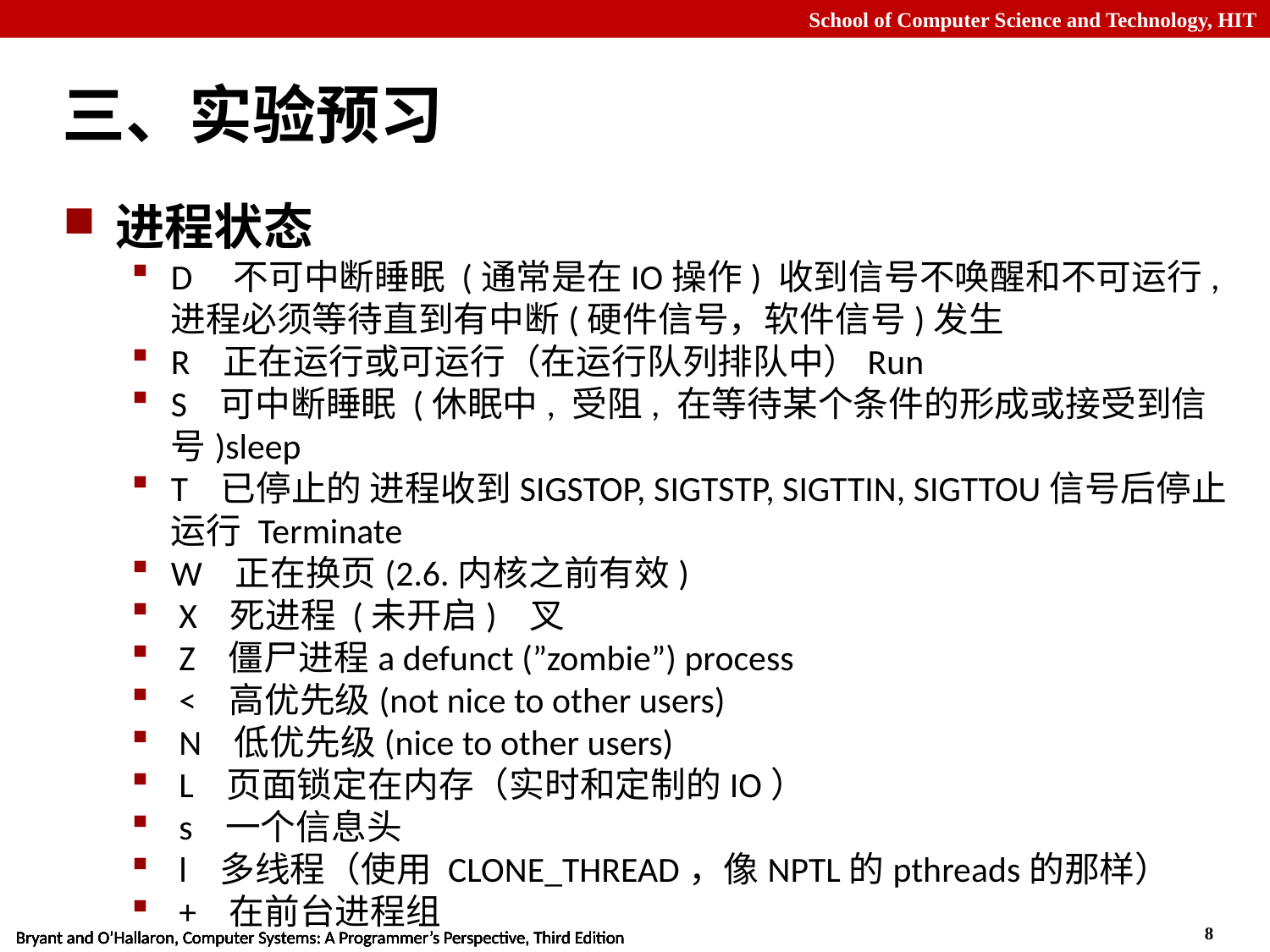

# 三、实验预习
进程状态
D    不可中断睡眠 (通常是在IO操作) 收到信号不唤醒和不可运行, 进程必须等待直到有中断(硬件信号，软件信号)发生
R   正在运行或可运行（在运行队列排队中）Run
S   可中断睡眠 (休眠中, 受阻, 在等待某个条件的形成或接受到信号)sleep
T   已停止的 进程收到SIGSTOP, SIGTSTP, SIGTTIN, SIGTTOU信号后停止运行 Terminate
W   正在换页(2.6.内核之前有效)
 X   死进程 (未开启)   叉
 Z   僵尸进程a defunct (”zombie”) process
 <   高优先级(not nice to other users)
 N   低优先级(nice to other users)
 L   页面锁定在内存（实时和定制的IO）
 s   一个信息头
 l   多线程（使用 CLONE_THREAD，像NPTL的pthreads的那样）
 +   在前台进程组